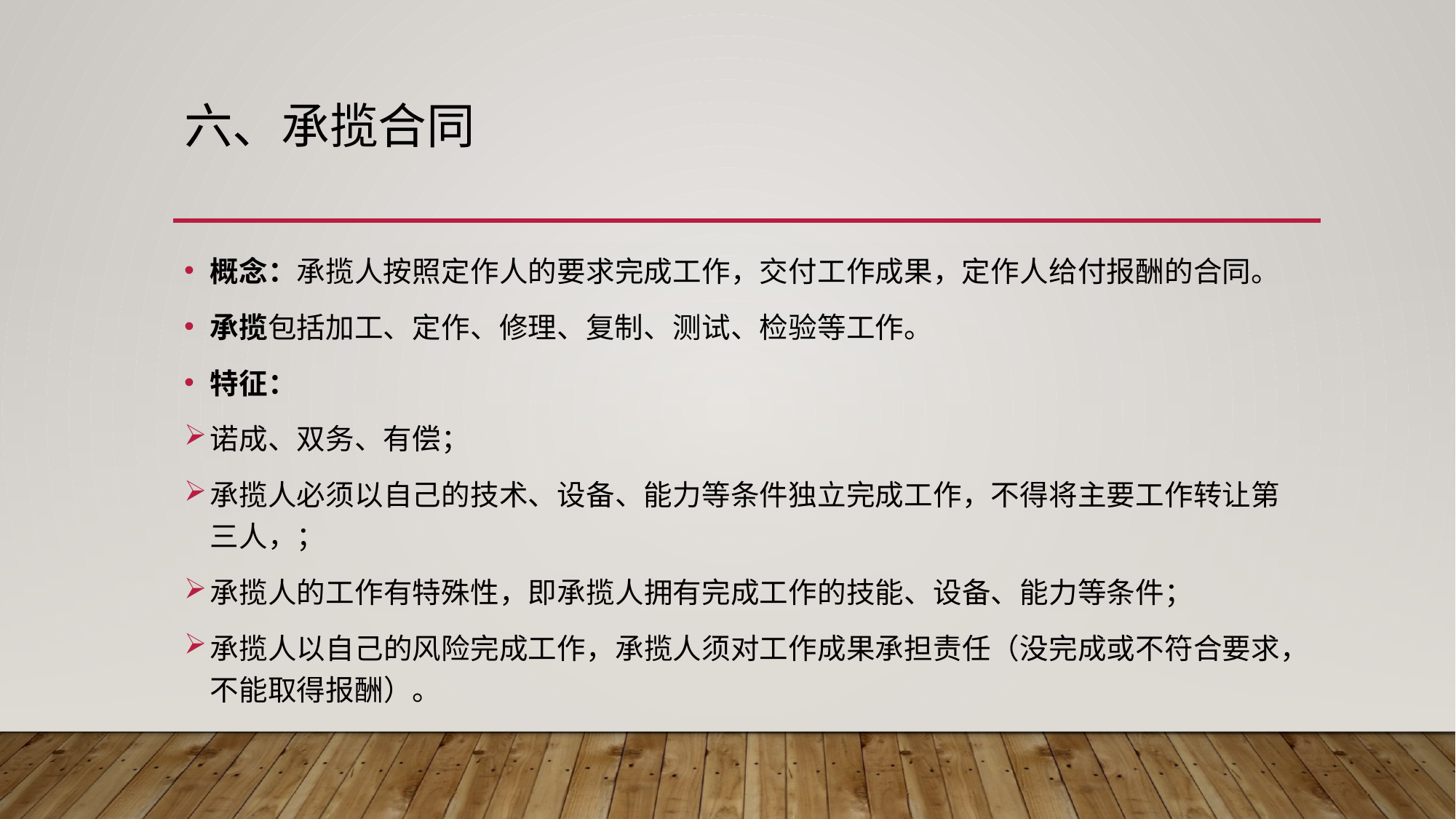

# 六、承揽合同
概念：承揽人按照定作人的要求完成工作，交付工作成果，定作人给付报酬的合同。
承揽包括加工、定作、修理、复制、测试、检验等工作。
特征：
诺成、双务、有偿；
承揽人必须以自己的技术、设备、能力等条件独立完成工作，不得将主要工作转让第三人，；
承揽人的工作有特殊性，即承揽人拥有完成工作的技能、设备、能力等条件；
承揽人以自己的风险完成工作，承揽人须对工作成果承担责任（没完成或不符合要求，不能取得报酬）。